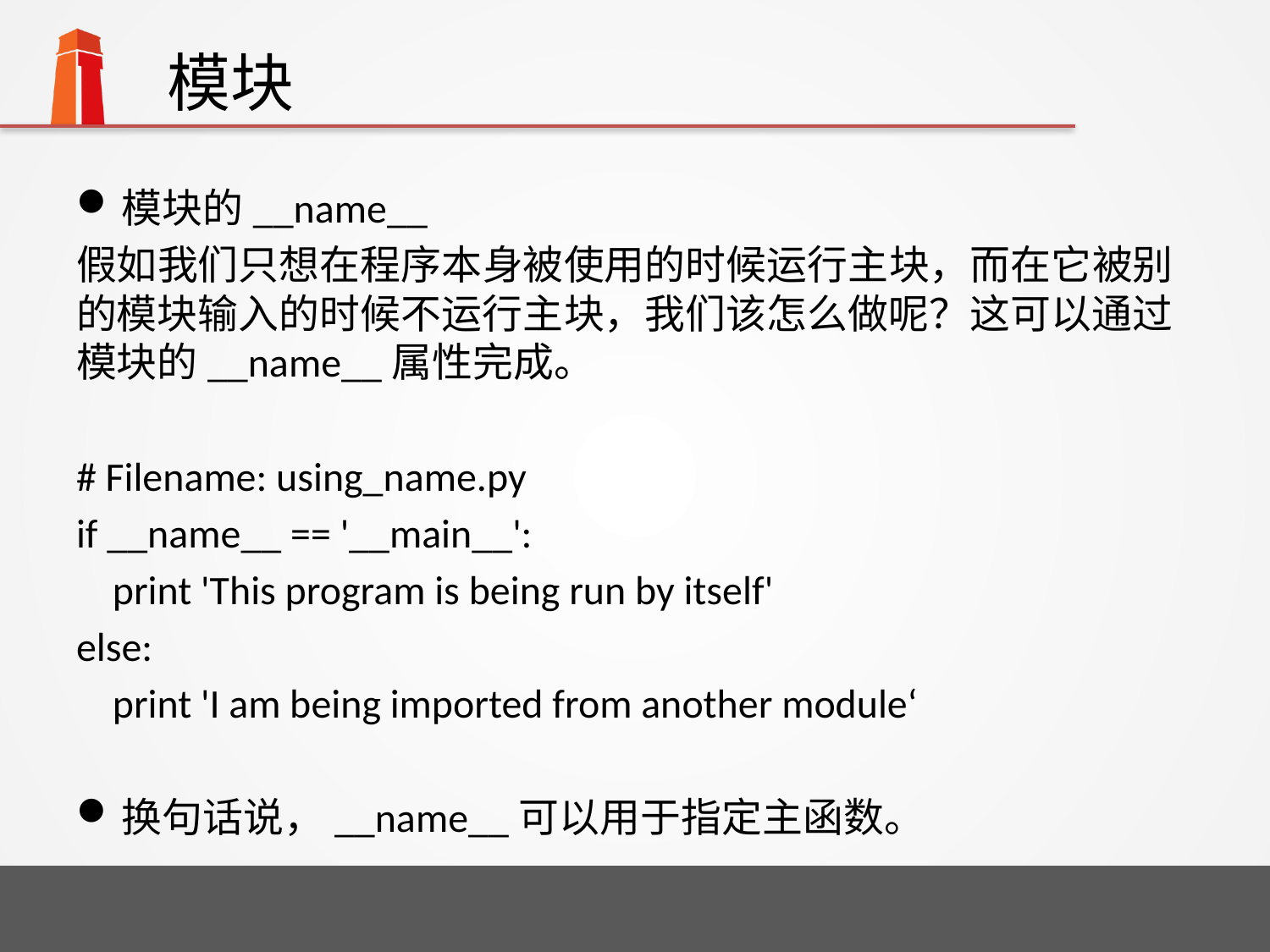

# 模块
模块的__name__
假如我们只想在程序本身被使用的时候运行主块，而在它被别的模块输入的时候不运行主块，我们该怎么做呢？这可以通过模块的__name__属性完成。

# Filename: using_name.py
if __name__ == '__main__':
    print 'This program is being run by itself'
else:
    print 'I am being imported from another module‘

换句话说，__name__可以用于指定主函数。